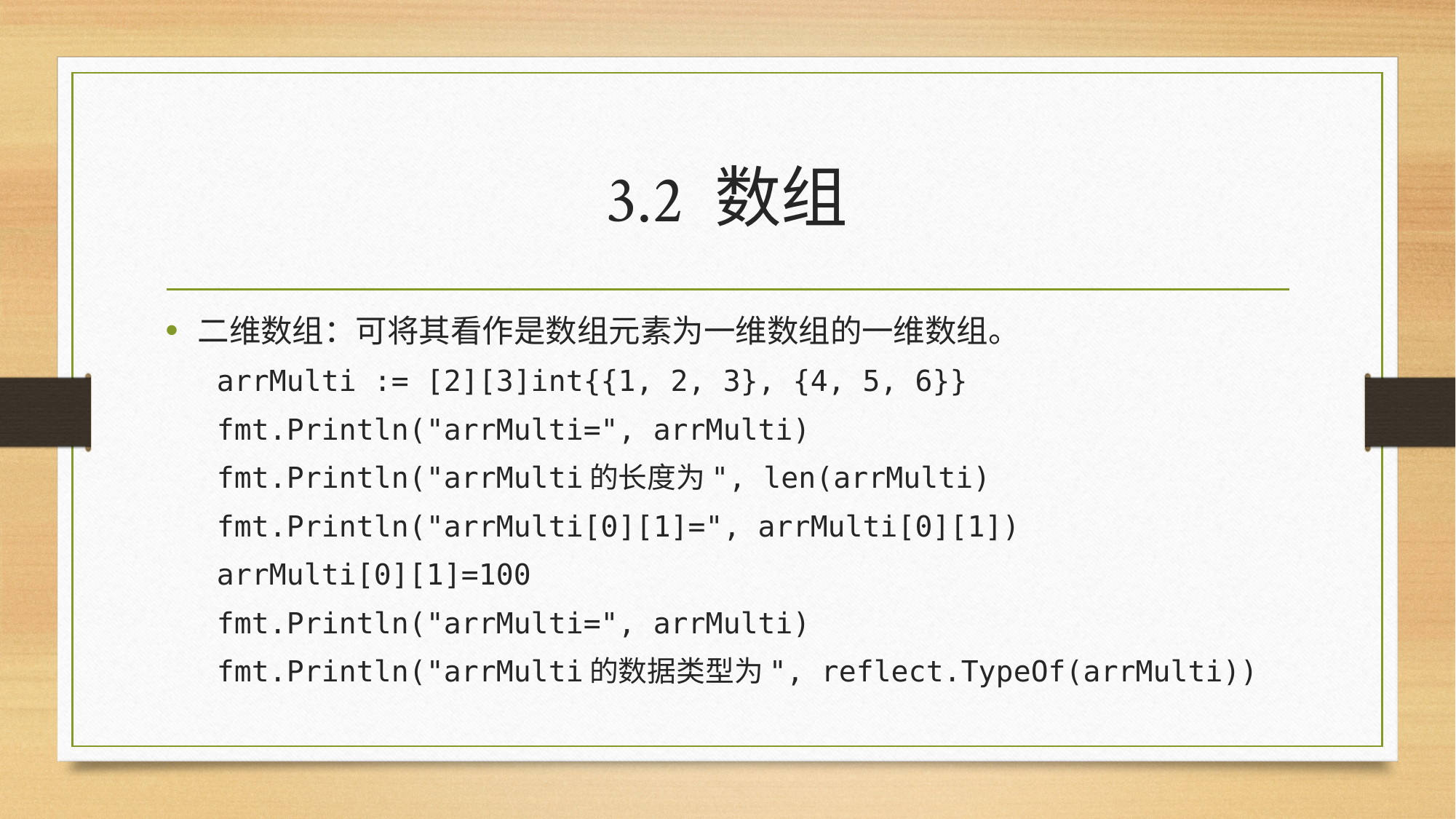

# 3.2 数组
二维数组：可将其看作是数组元素为一维数组的一维数组。
arrMulti := [2][3]int{{1, 2, 3}, {4, 5, 6}}
fmt.Println("arrMulti=", arrMulti)
fmt.Println("arrMulti的长度为", len(arrMulti)
fmt.Println("arrMulti[0][1]=", arrMulti[0][1])
arrMulti[0][1]=100
fmt.Println("arrMulti=", arrMulti)
fmt.Println("arrMulti的数据类型为", reflect.TypeOf(arrMulti))